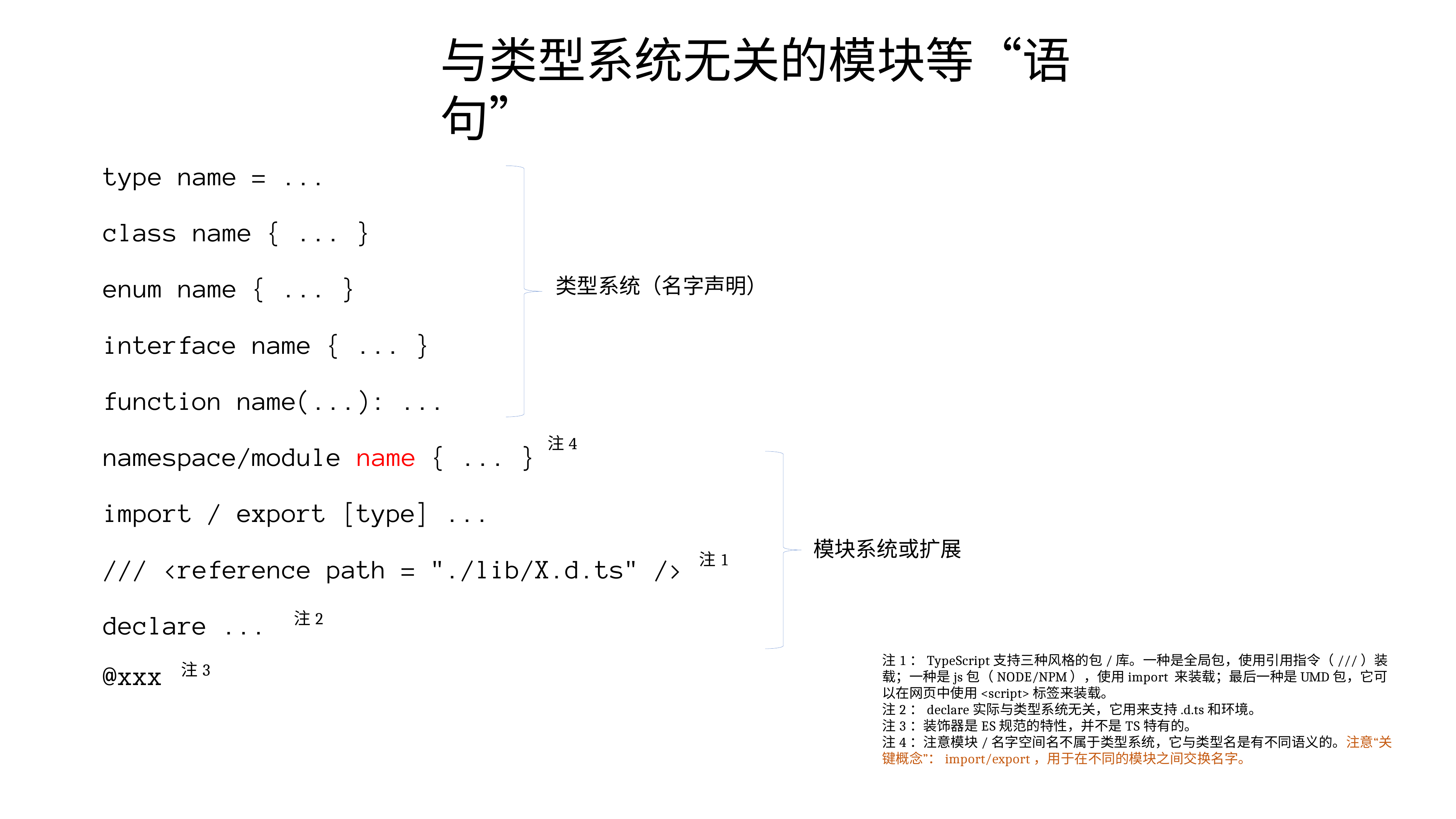

与类型系统无关的模块等“语句”
type name = ...

class name { ... }
enum name { ... }
类型系统（名字声明）
interface name { ... }
function name(...): ...
注4
namespace/module name { ... }

import / export [type] ...
模块系统或扩展
注1
/// <reference path = "./lib/X.d.ts" />
declare ...
注2
注1：TypeScript支持三种风格的包/库。一种是全局包，使用引用指令（///）装载；一种是js包（NODE/NPM），使用import 来装载；最后一种是UMD包，它可以在网页中使用<script>标签来装载。
注2：declare实际与类型系统无关，它用来支持.d.ts和环境。
注3：装饰器是ES规范的特性，并不是TS特有的。
注4：注意模块/名字空间名不属于类型系统，它与类型名是有不同语义的。注意“关键概念”：import/export，用于在不同的模块之间交换名字。
@xxx
注3